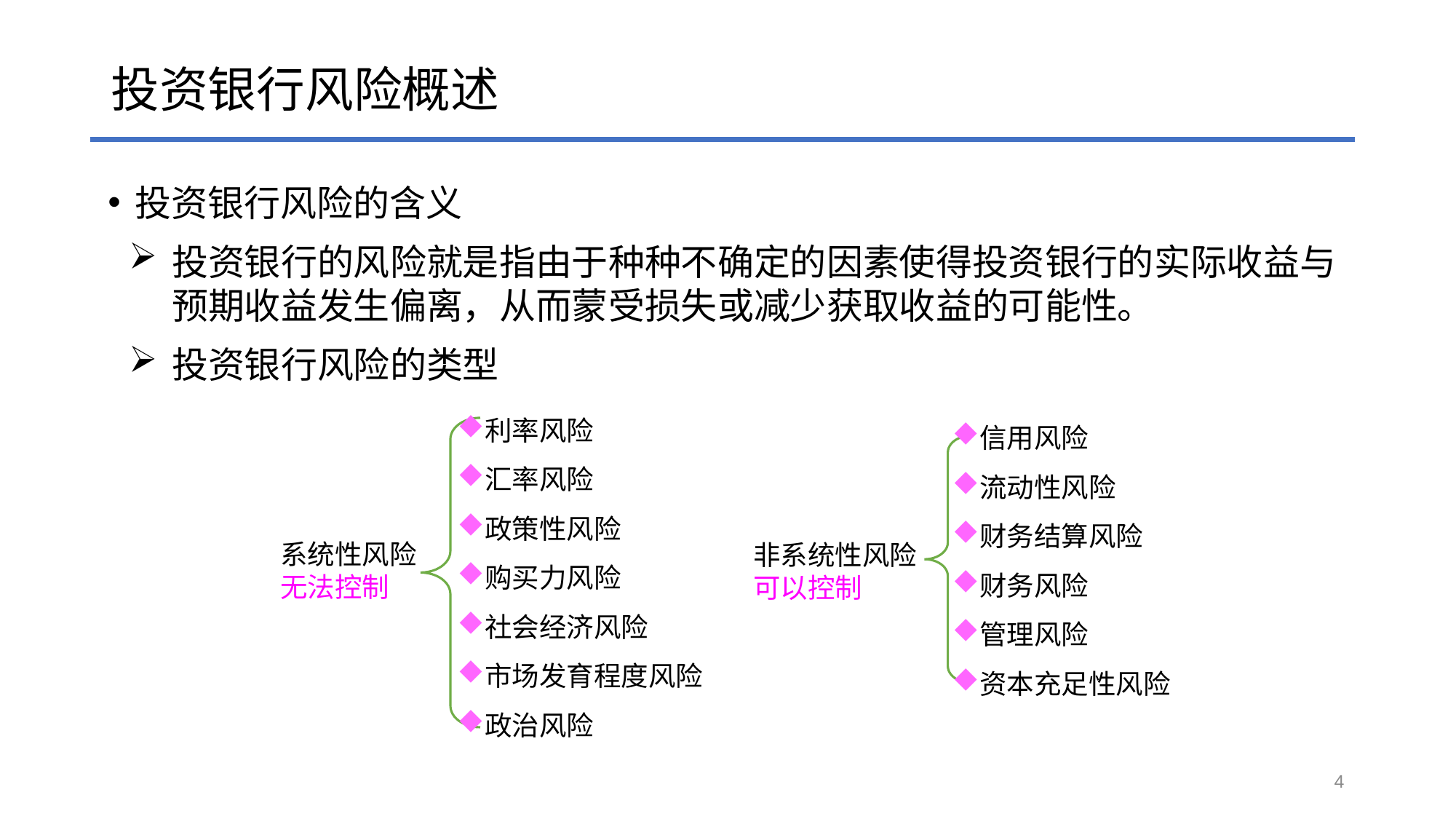

# 投资银行风险概述
投资银行风险的含义
投资银行的风险就是指由于种种不确定的因素使得投资银行的实际收益与预期收益发生偏离，从而蒙受损失或减少获取收益的可能性。
投资银行风险的类型
利率风险
汇率风险
政策性风险
购买力风险
社会经济风险
市场发育程度风险
政治风险

系统性风险
无法控制
信用风险
流动性风险
财务结算风险
财务风险
管理风险
资本充足性风险

非系统性风险
可以控制
4